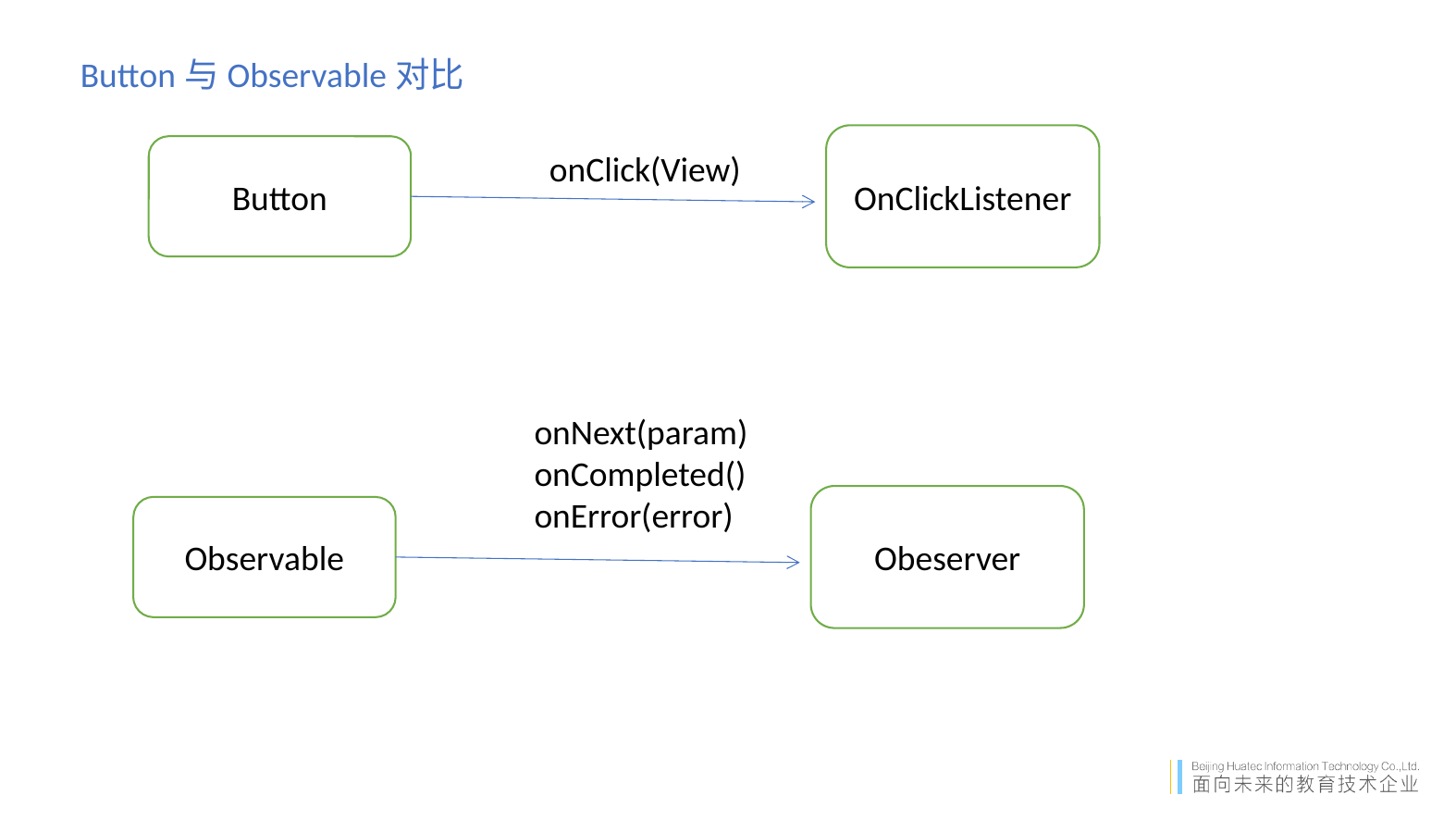

Button与Observable对比
OnClickListener
Button
onClick(View)
onNext(param)
onCompleted()
onError(error)
Obeserver
Observable